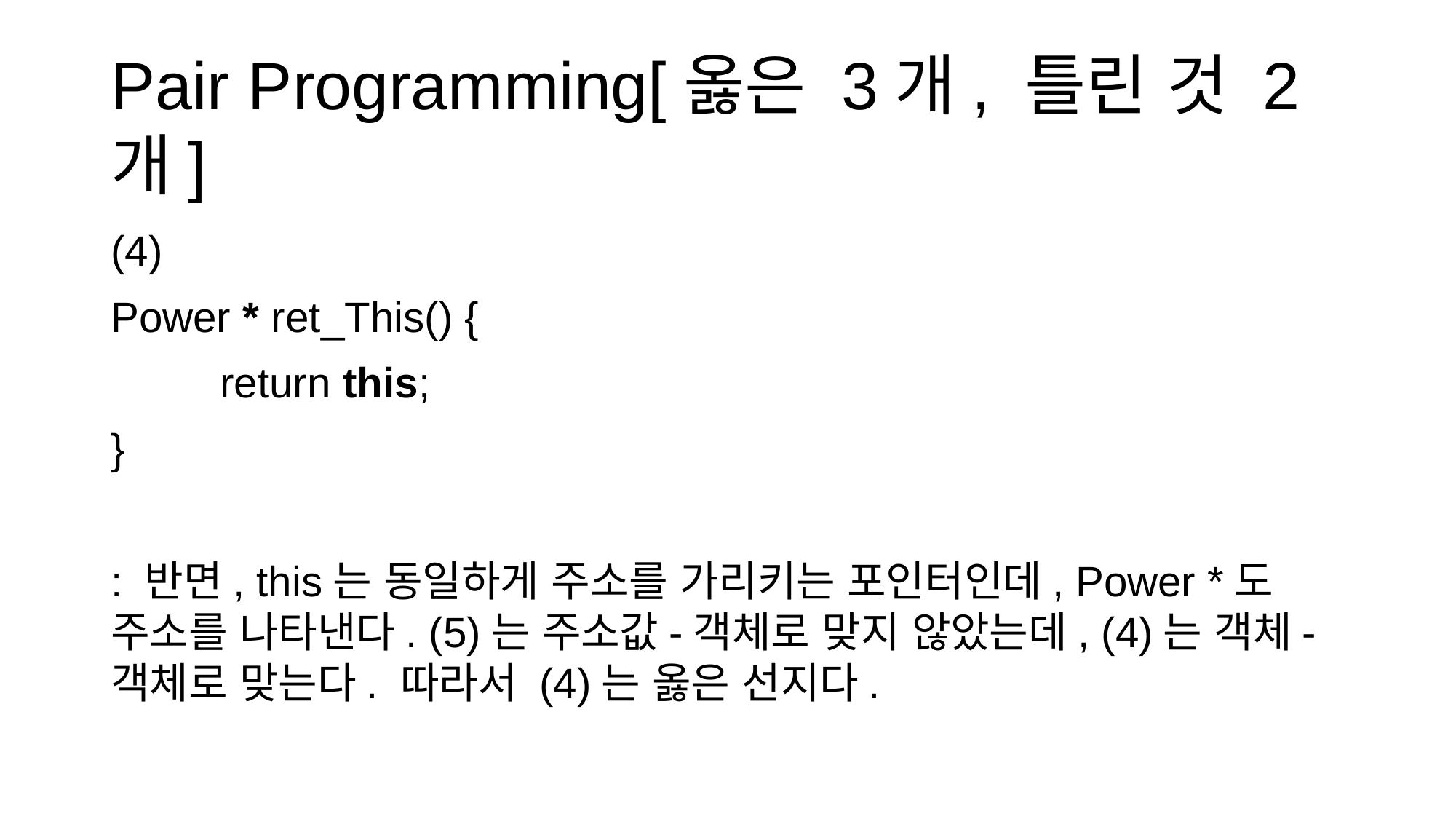

# Pair Programming[옳은 3개, 틀린 것 2개]
(4)
Power * ret_This() {
	return this;
}

: 반면, this는 동일하게 주소를 가리키는 포인터인데, Power *도 주소를 나타낸다. (5)는 주소값-객체로 맞지 않았는데, (4)는 객체-객체로 맞는다. 따라서 (4)는 옳은 선지다.